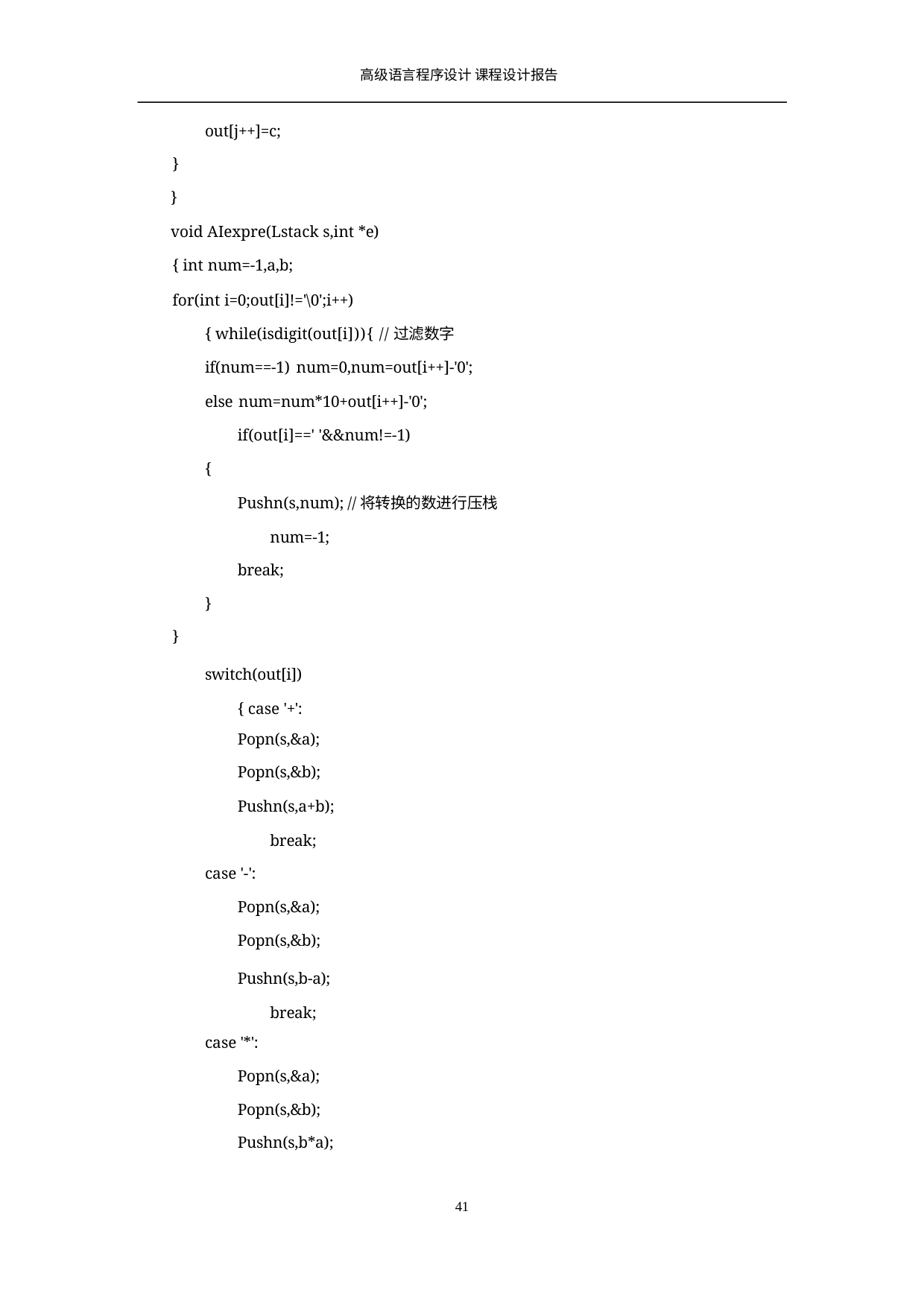

高级语言程序设计 课程设计报告

out[j++]=c;

}

}
void AIexpre(Lstack s,int *e){ int num=-1,a,b;
for(int i=0;out[i]!='\0';i++){ while(isdigit(out[i])){ //过滤数字

if(num==-1) num=0,num=out[i++]-'0';
else num=num*10+out[i++]-'0'; if(out[i]==' '&&num!=-1)

{
Pushn(s,num); //将转换的数进行压栈 num=-1;

break;

}

}
switch(out[i]){ case '+':
Popn(s,&a);

Popn(s,&b);
Pushn(s,a+b); break;

case '-':

Popn(s,&a);

Popn(s,&b);
Pushn(s,b-a); break;
case '*':

Popn(s,&a);

Popn(s,&b);

Pushn(s,b*a);
41